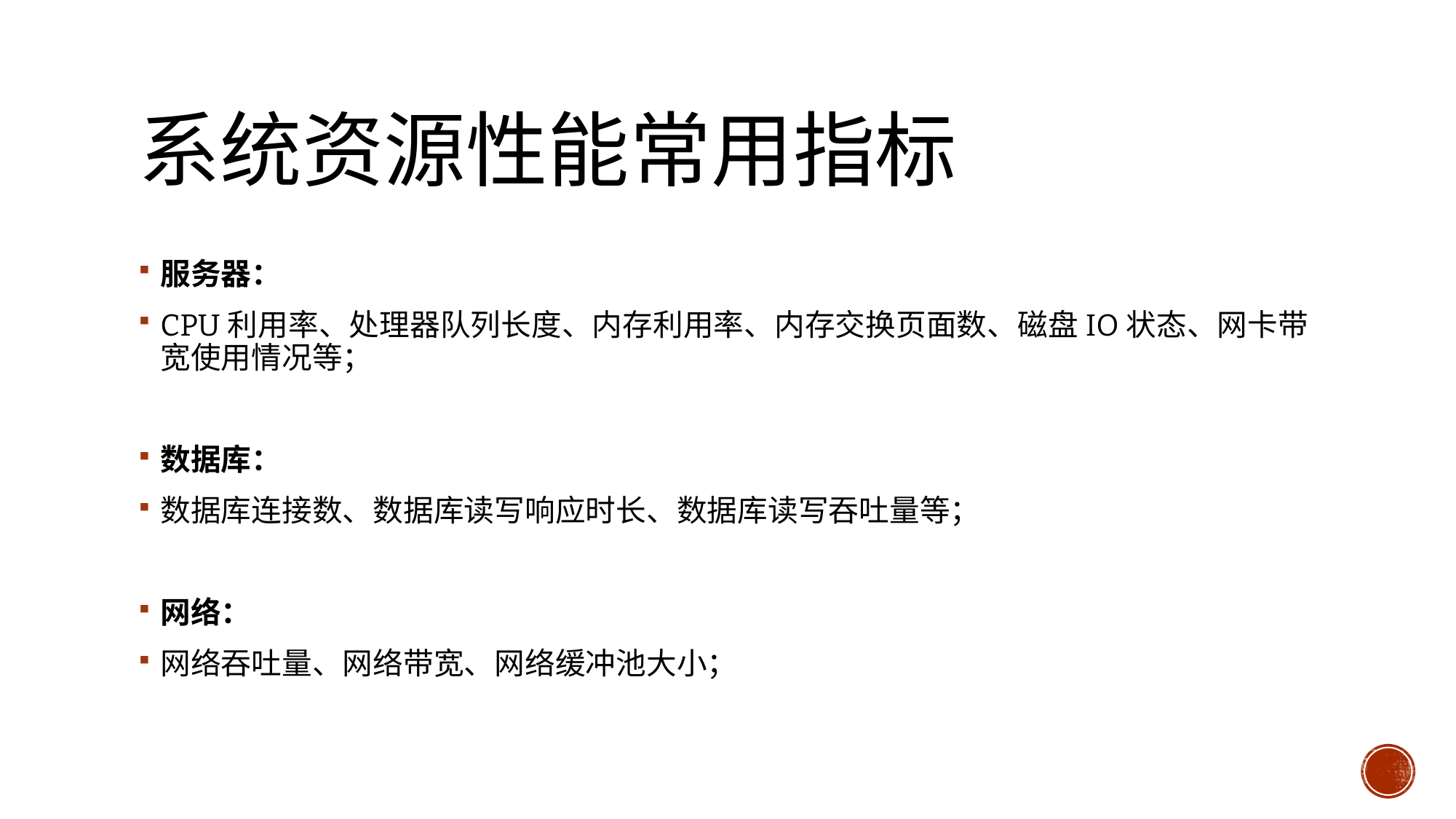

# 系统资源性能常用指标
服务器：
CPU利用率、处理器队列长度、内存利用率、内存交换页面数、磁盘IO状态、网卡带宽使用情况等；

数据库：
数据库连接数、数据库读写响应时长、数据库读写吞吐量等；

网络：
网络吞吐量、网络带宽、网络缓冲池大小；